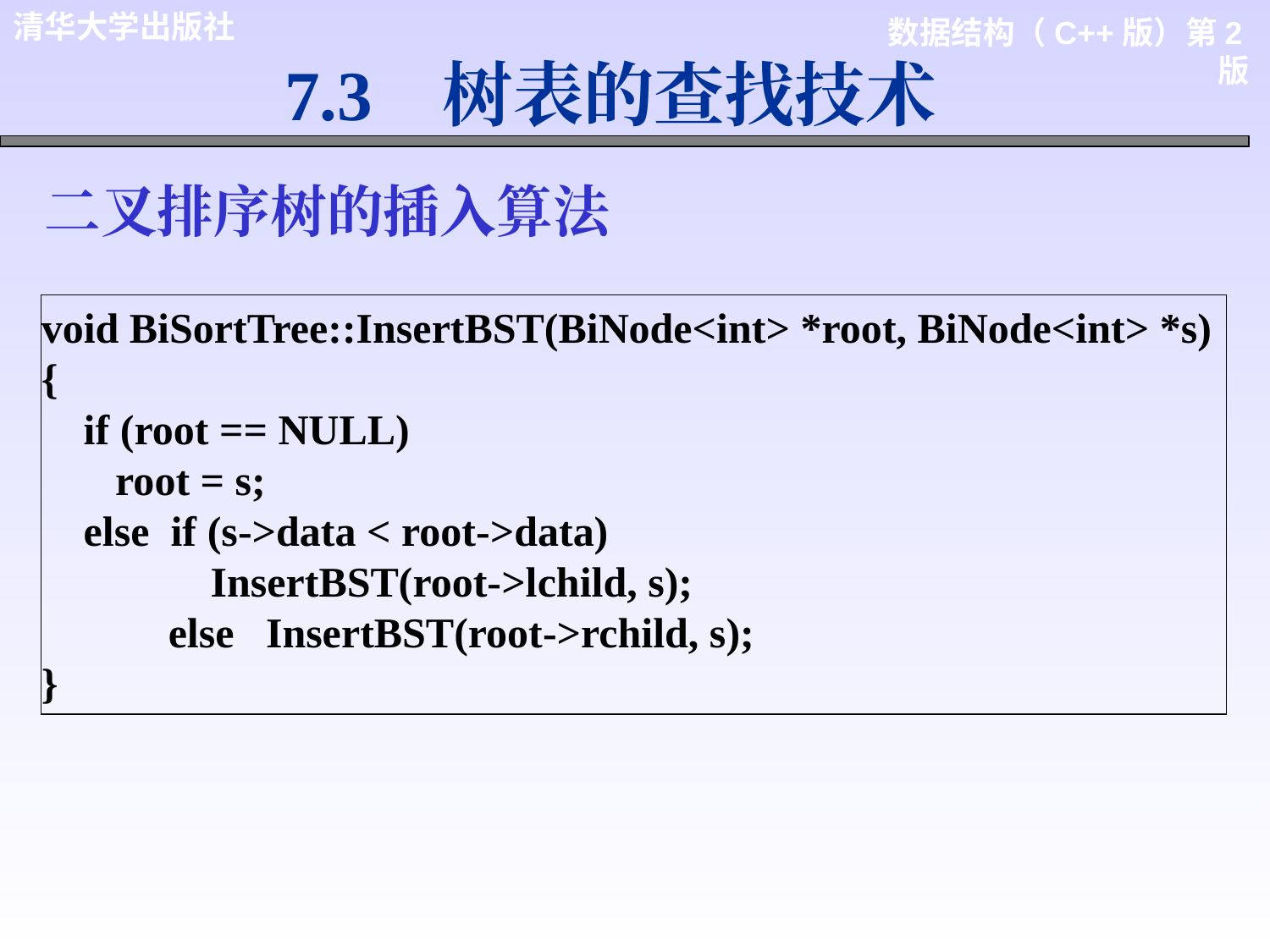

7.3   树表的查找技术
二叉排序树的插入算法
void BiSortTree::InsertBST(BiNode<int> *root, BiNode<int> *s)
{
    if (root == NULL)
       root = s;
    else  if (s->data < root->data)
                InsertBST(root->lchild, s);
            else   InsertBST(root->rchild, s);
}